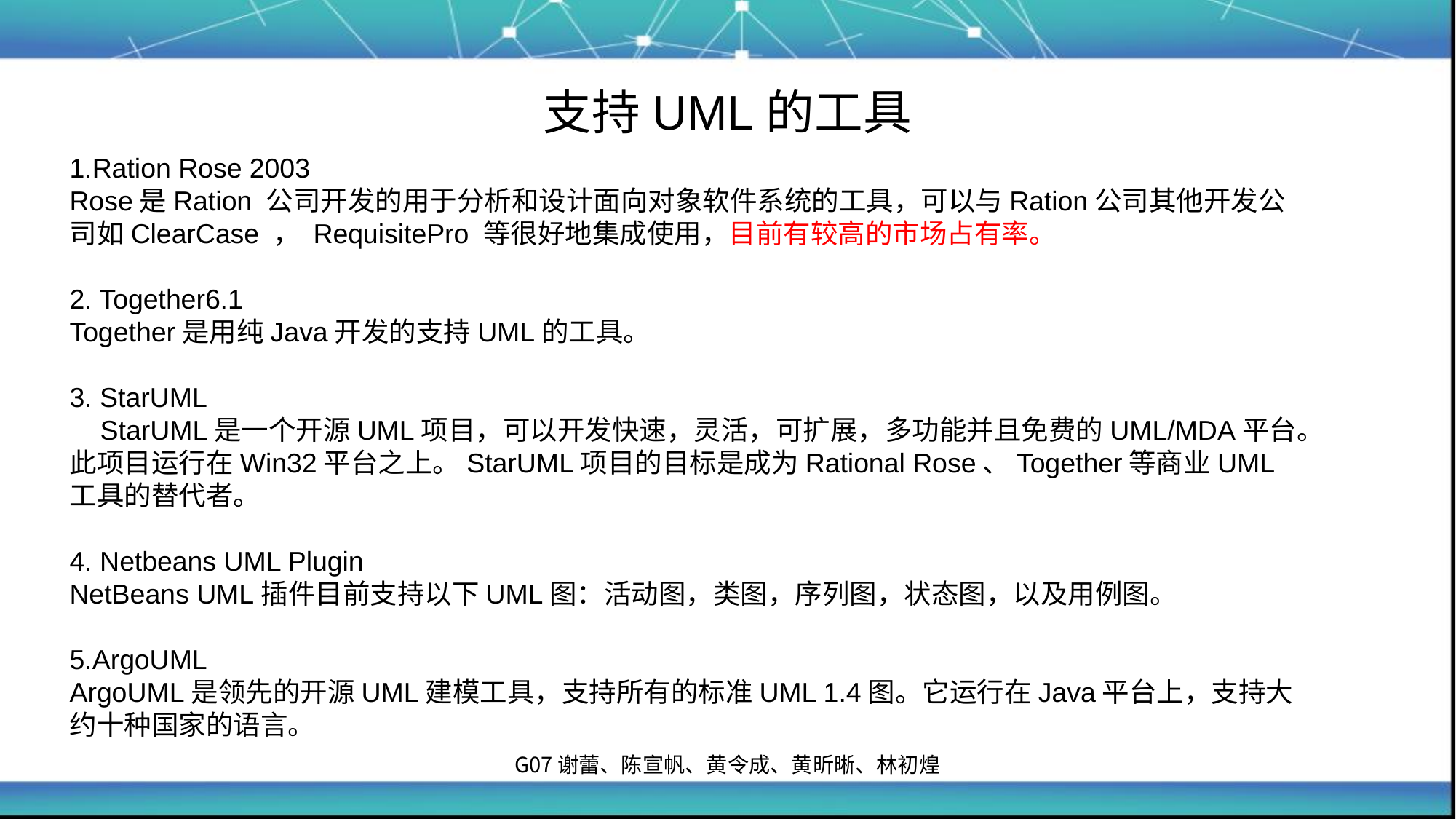

支持UML的工具
1.Ration Rose 2003
Rose是Ration 公司开发的用于分析和设计面向对象软件系统的工具，可以与Ration公司其他开发公司如ClearCase ， RequisitePro 等很好地集成使用，目前有较高的市场占有率。

2. Together6.1
Together是用纯Java开发的支持UML的工具。

3. StarUML
    StarUML是一个开源UML项目，可以开发快速，灵活，可扩展，多功能并且免费的UML/MDA平台。此项目运行在Win32平台之上。StarUML项目的目标是成为Rational Rose、Together等商业UML工具的替代者。

4. Netbeans UML Plugin
NetBeans UML插件目前支持以下UML图：活动图，类图，序列图，状态图，以及用例图。

5.ArgoUML
ArgoUML是领先的开源UML建模工具，支持所有的标准UML 1.4图。它运行在Java平台上，支持大约十种国家的语言。

G07 谢蕾、陈宣帆、黄令成、黄昕晰、林初煌
22